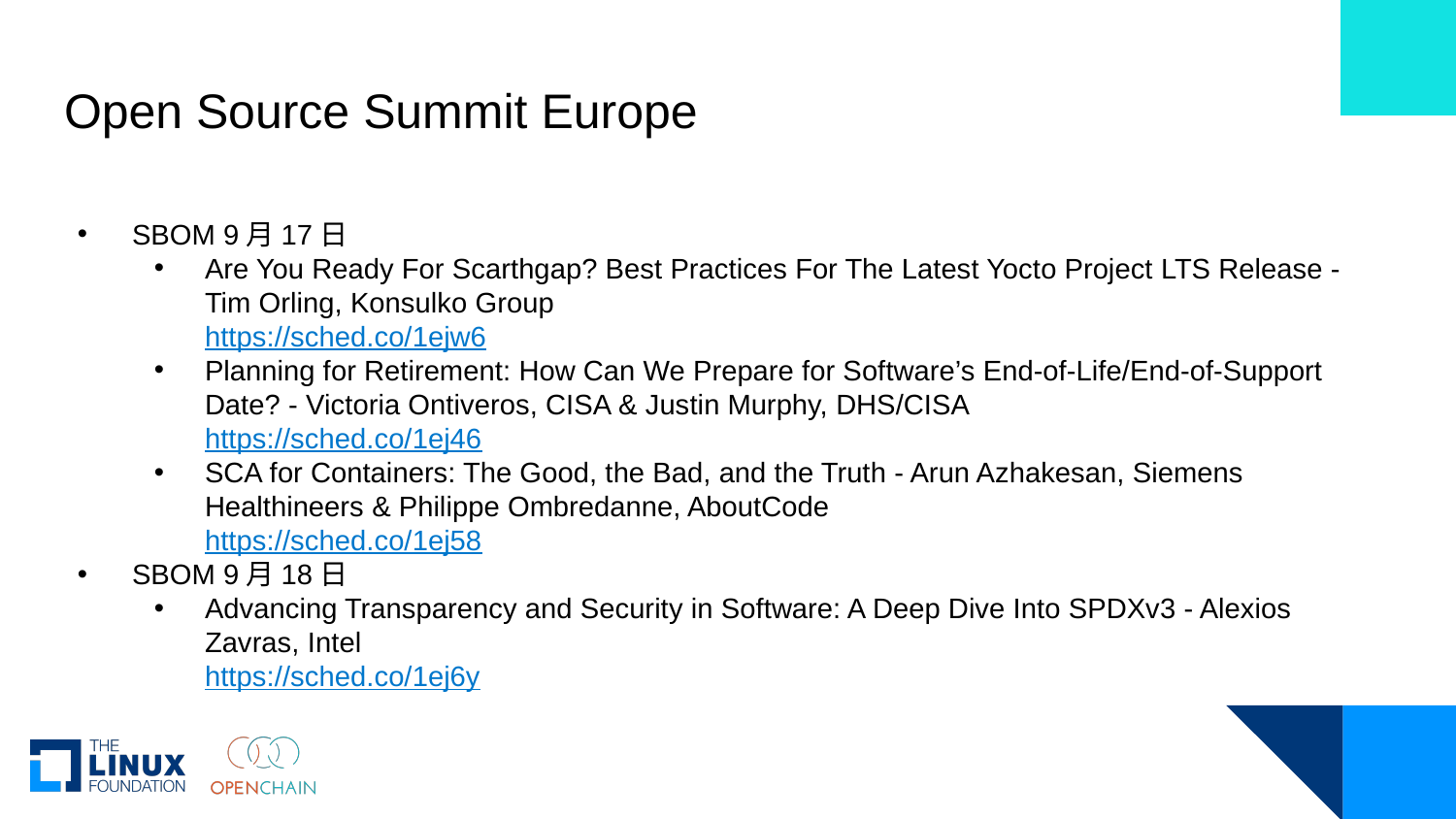

# Open Source Summit Europe
SBOM 9月17日
Are You Ready For Scarthgap? Best Practices For The Latest Yocto Project LTS Release - Tim Orling, Konsulko Group
https://sched.co/1ejw6
Planning for Retirement: How Can We Prepare for Software’s End-of-Life/End-of-Support Date? - Victoria Ontiveros, CISA & Justin Murphy, DHS/CISA
https://sched.co/1ej46
SCA for Containers: The Good, the Bad, and the Truth - Arun Azhakesan, Siemens Healthineers & Philippe Ombredanne, AboutCode
https://sched.co/1ej58
SBOM 9月18日
Advancing Transparency and Security in Software: A Deep Dive Into SPDXv3 - Alexios Zavras, Intel
https://sched.co/1ej6y